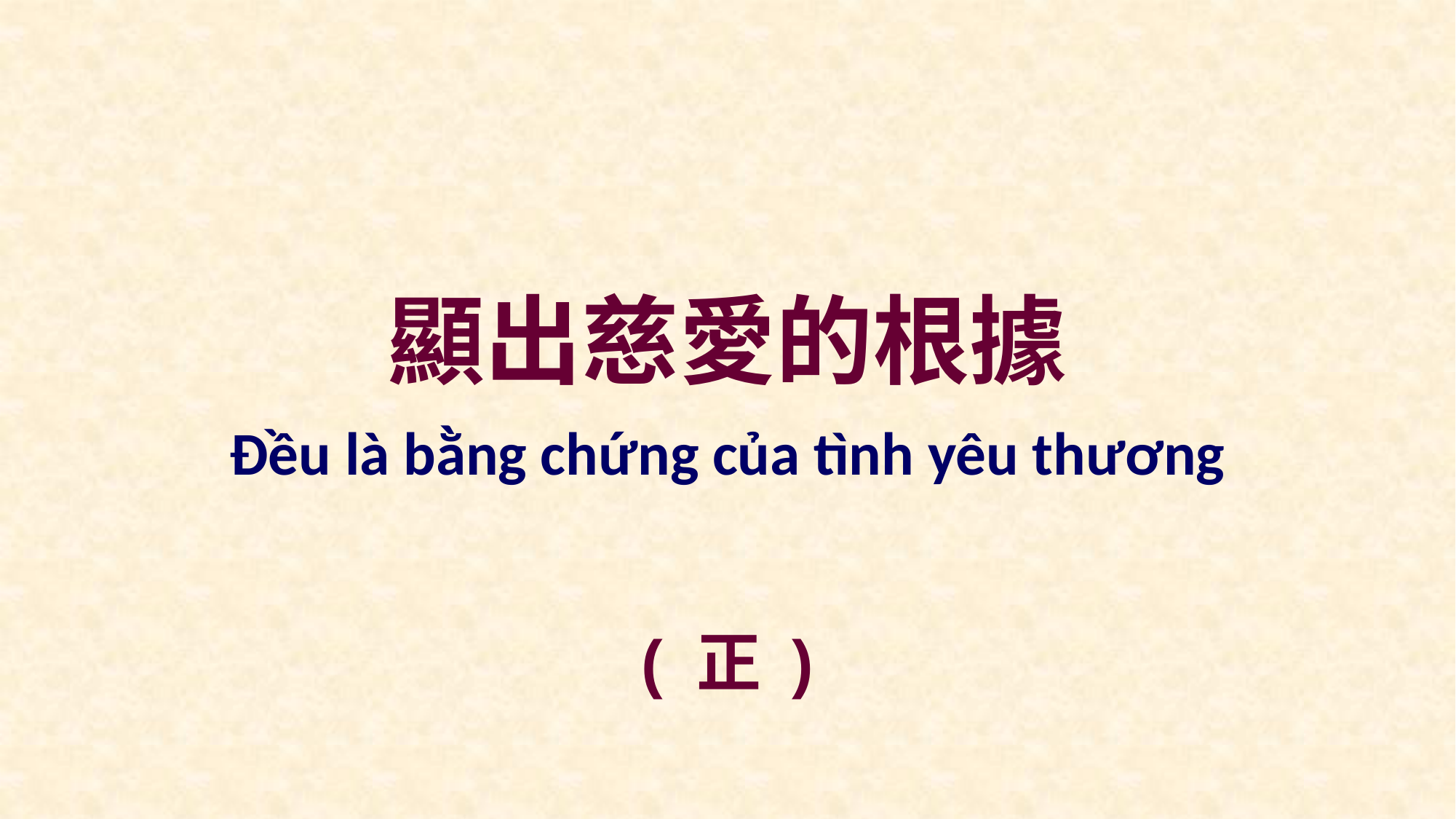

顯出慈愛的根據
Đều là bằng chứng của tình yêu thương
( 正 )